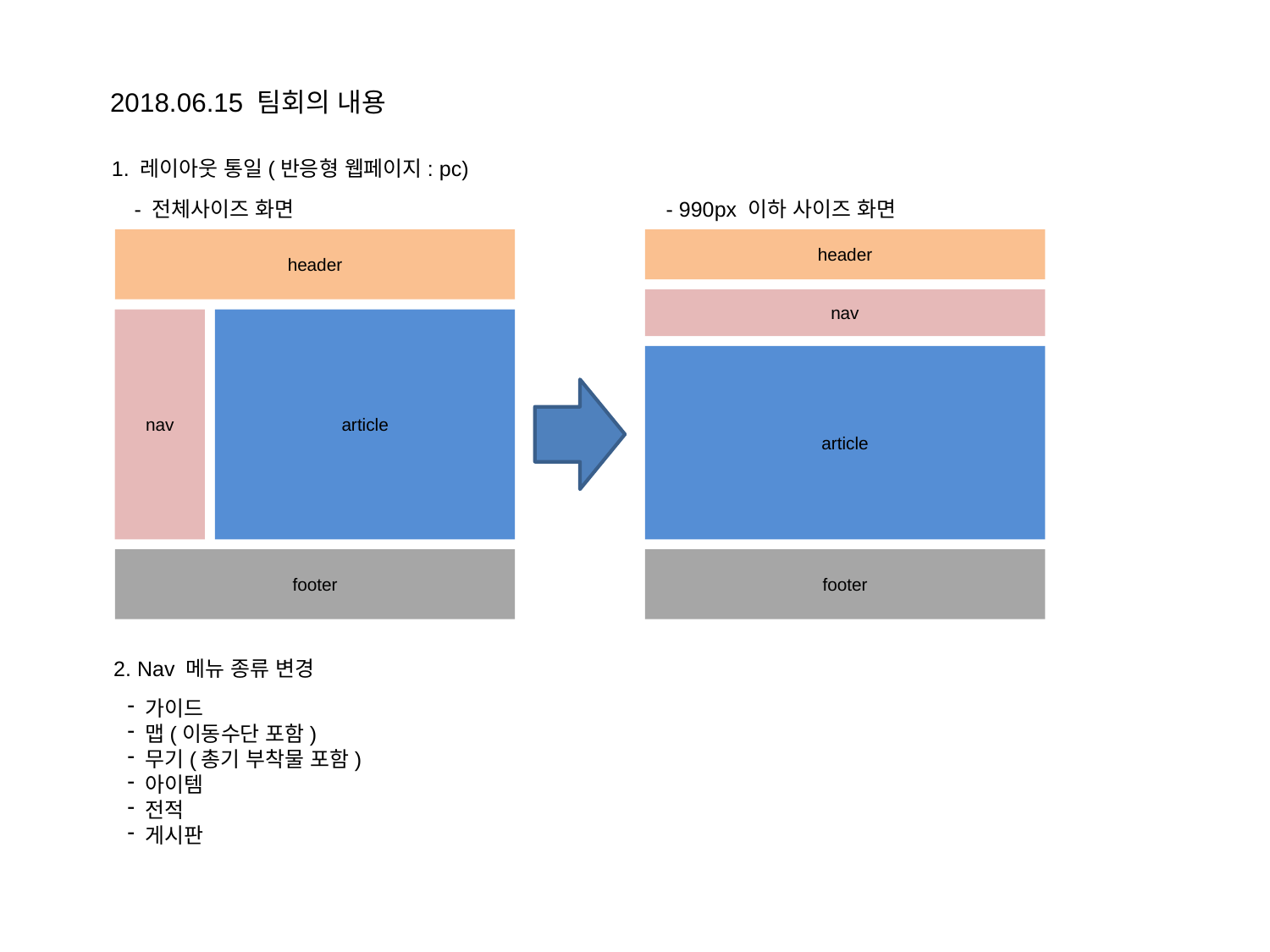

2018.06.15 팀회의 내용
1. 레이아웃 통일(반응형 웹페이지: pc)
- 전체사이즈 화면
- 990px 이하 사이즈 화면
header
nav
article
footer
header
nav
article
footer

2. Nav 메뉴 종류 변경
 가이드
 맵(이동수단 포함)
 무기(총기 부착물 포함)
 아이템
 전적
 게시판